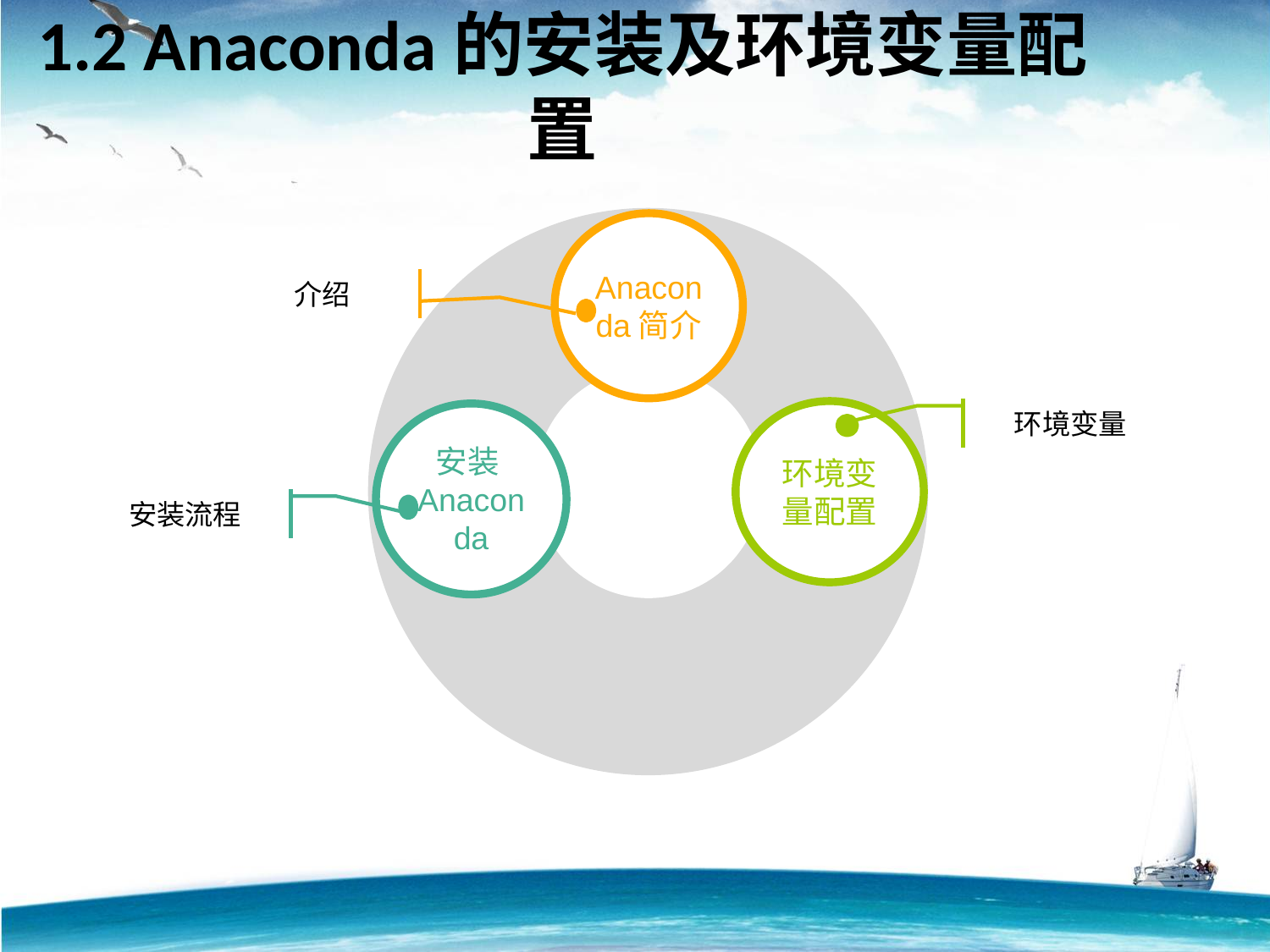

1.2 Anaconda的安装及环境变量配置

介绍
Anaconda简介

环境变量
环境变量配置

安装Anaconda
安装流程